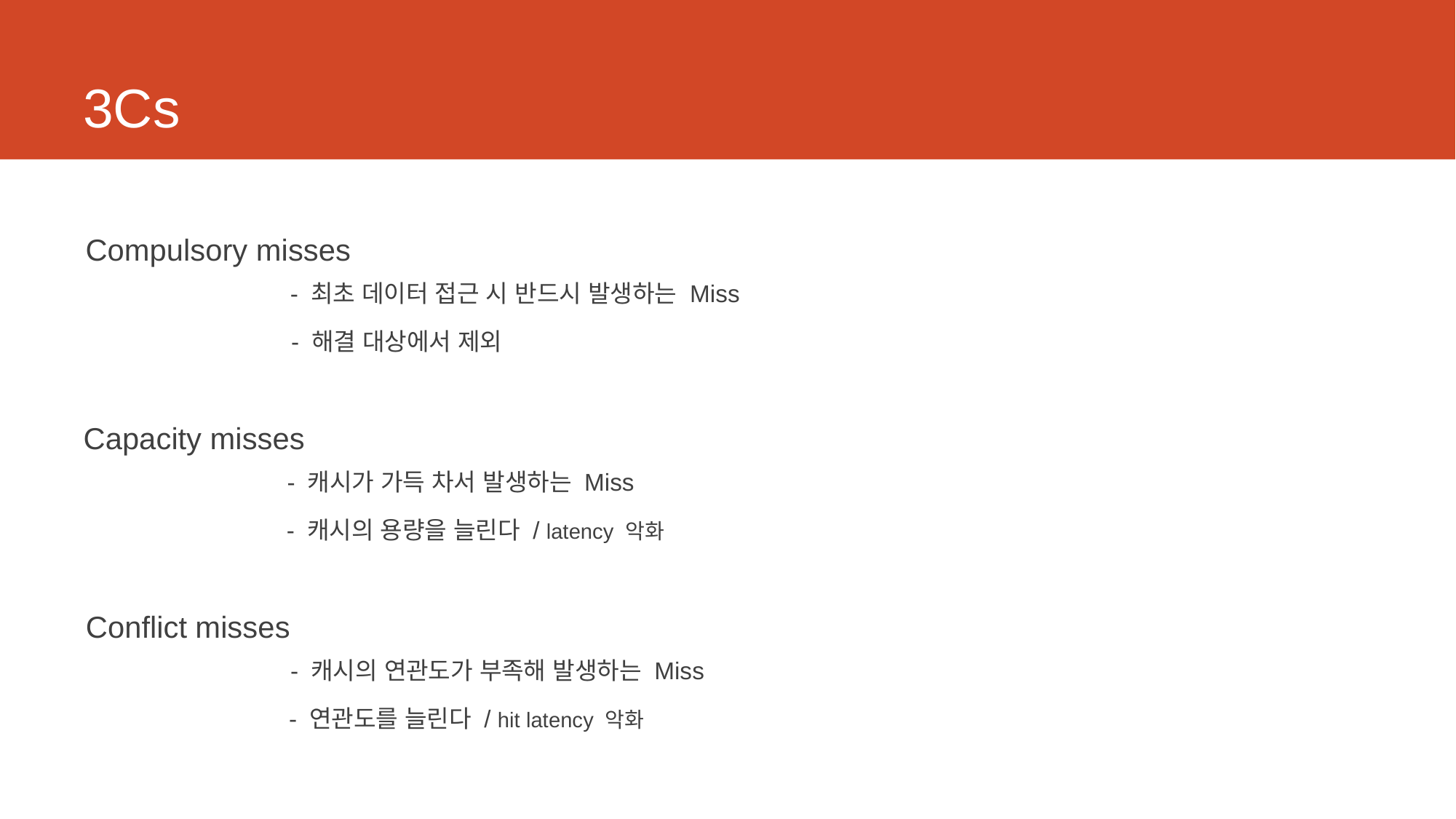

# 3Cs
Compulsory misses
- 최초 데이터 접근 시 반드시 발생하는 Miss
- 해결 대상에서 제외
Capacity misses
- 캐시가 가득 차서 발생하는 Miss
- 캐시의 용량을 늘린다 / latency 악화
Conflict misses
- 캐시의 연관도가 부족해 발생하는 Miss
- 연관도를 늘린다 / hit latency 악화